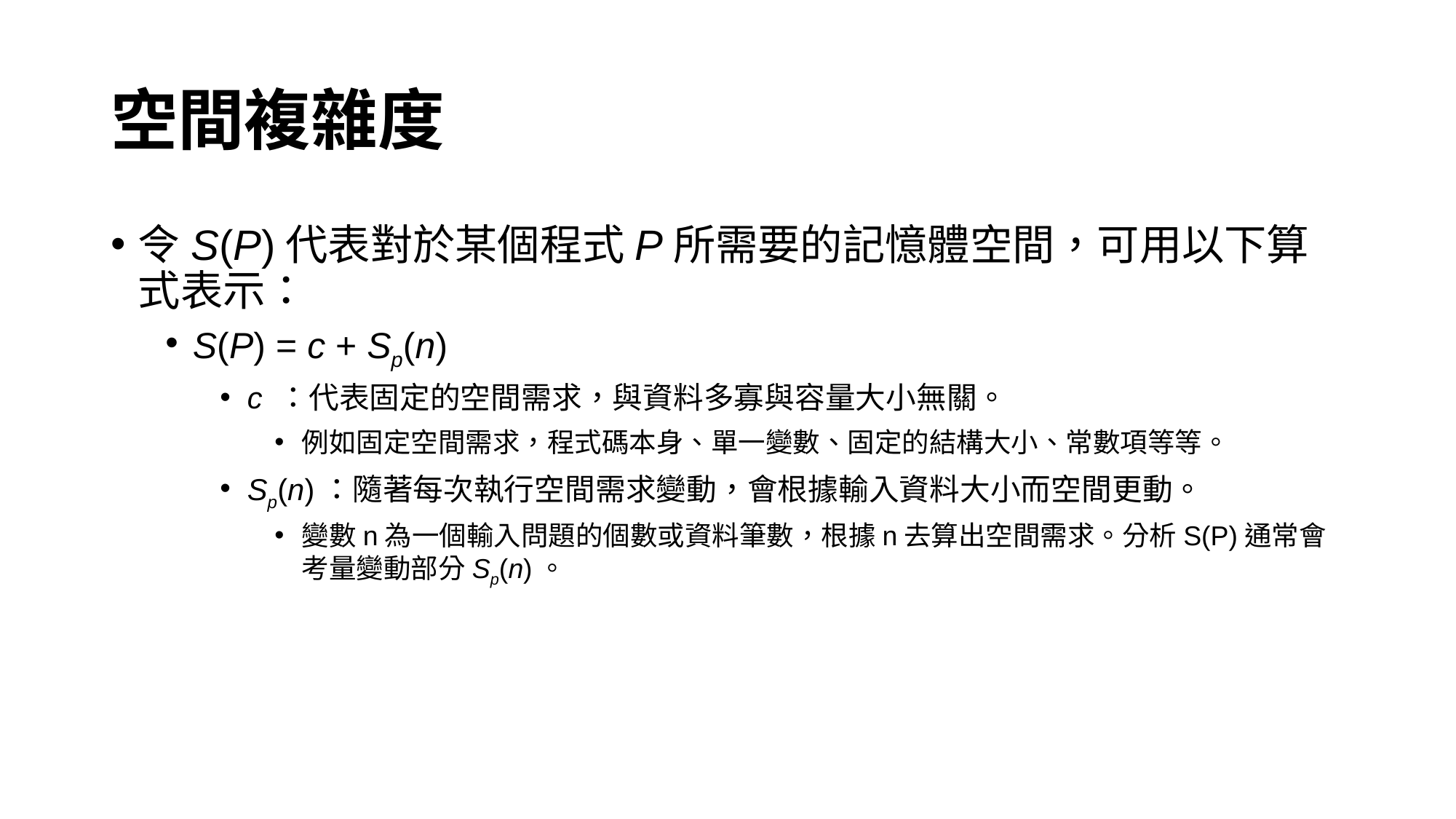

# 空間複雜度
令S(P)代表對於某個程式P所需要的記憶體空間，可用以下算式表示：
S(P) = c + Sp(n)
c ：代表固定的空間需求，與資料多寡與容量大小無關。
例如固定空間需求，程式碼本身、單一變數、固定的結構大小、常數項等等。
Sp(n)：隨著每次執行空間需求變動，會根據輸入資料大小而空間更動。
變數n為一個輸入問題的個數或資料筆數，根據n去算出空間需求。分析S(P)通常會考量變動部分Sp(n)。